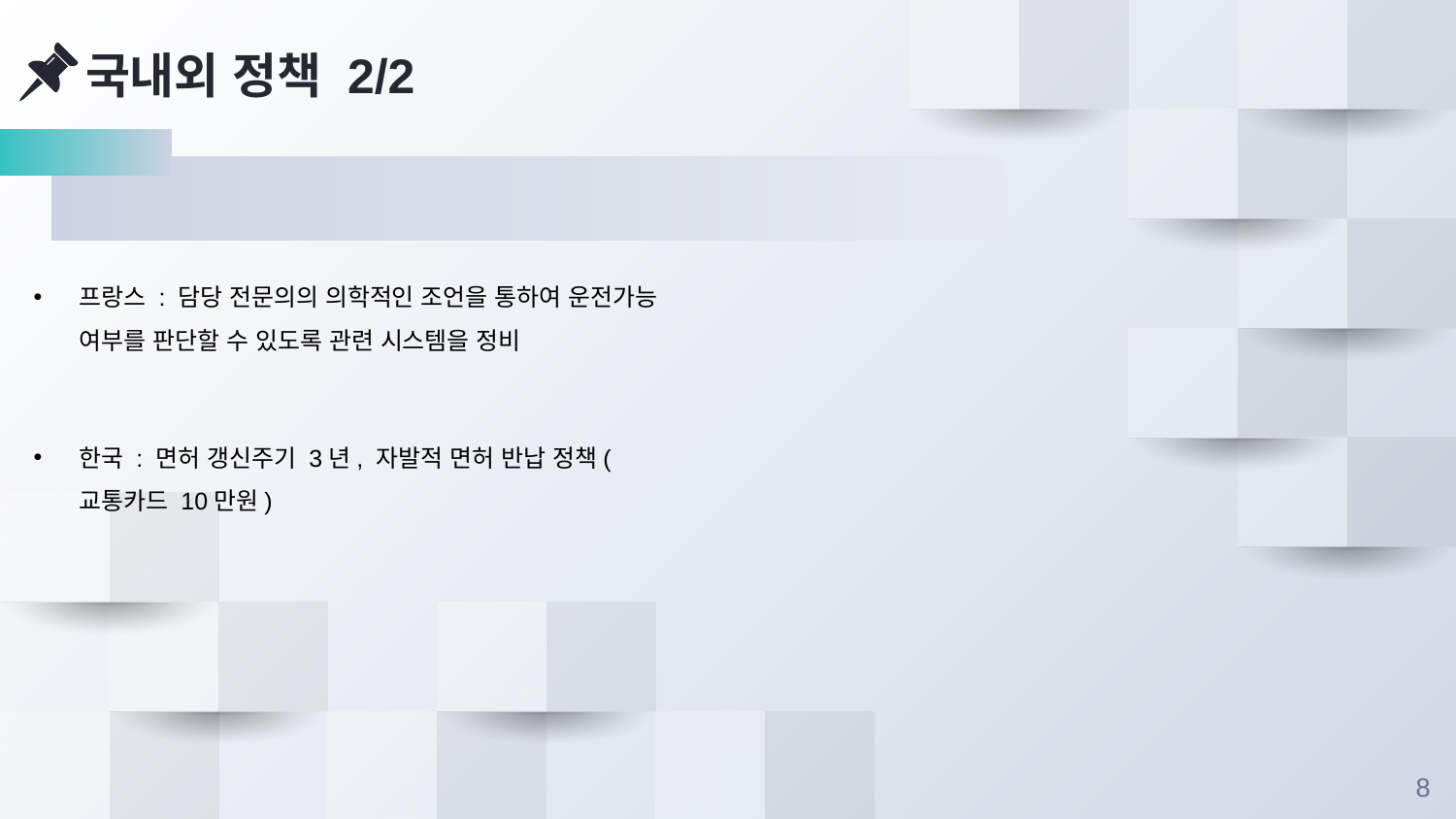

국내외 정책 2/2

프랑스 : 담당 전문의의 의학적인 조언을 통하여 운전가능 여부를 판단할 수 있도록 관련 시스템을 정비

한국 : 면허 갱신주기 3년, 자발적 면허 반납 정책(교통카드 10만원)
8